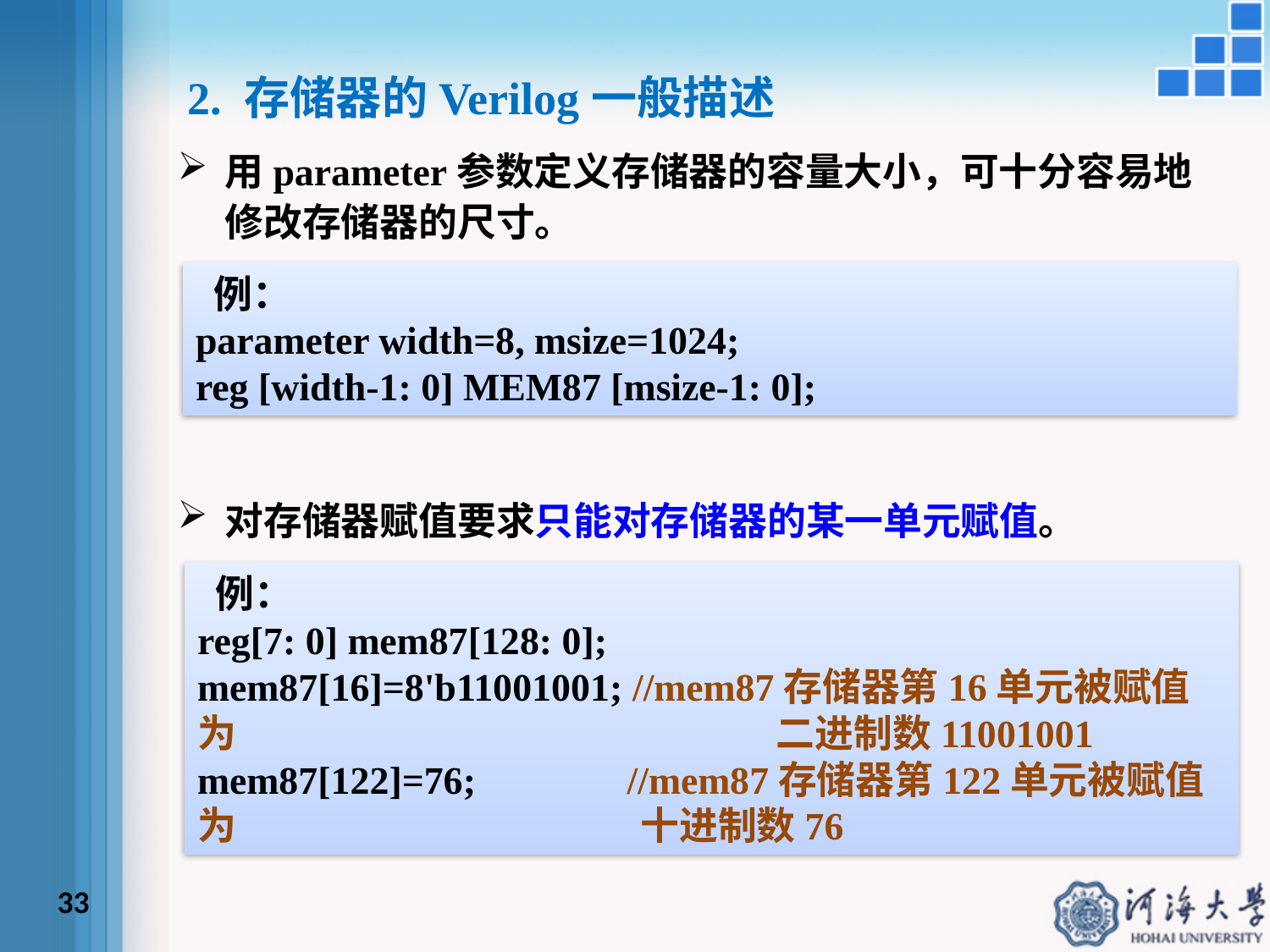

2. 存储器的Verilog一般描述
用parameter参数定义存储器的容量大小，可十分容易地修改存储器的尺寸。
 例：
parameter width=8, msize=1024;
reg [width-1: 0] MEM87 [msize-1: 0];
对存储器赋值要求只能对存储器的某一单元赋值。
 例：
reg[7: 0] mem87[128: 0];
mem87[16]=8'b11001001; //mem87存储器第16单元被赋值为				        二进制数11001001
mem87[122]=76;	     //mem87存储器第122单元被赋值为			       十进制数76
33